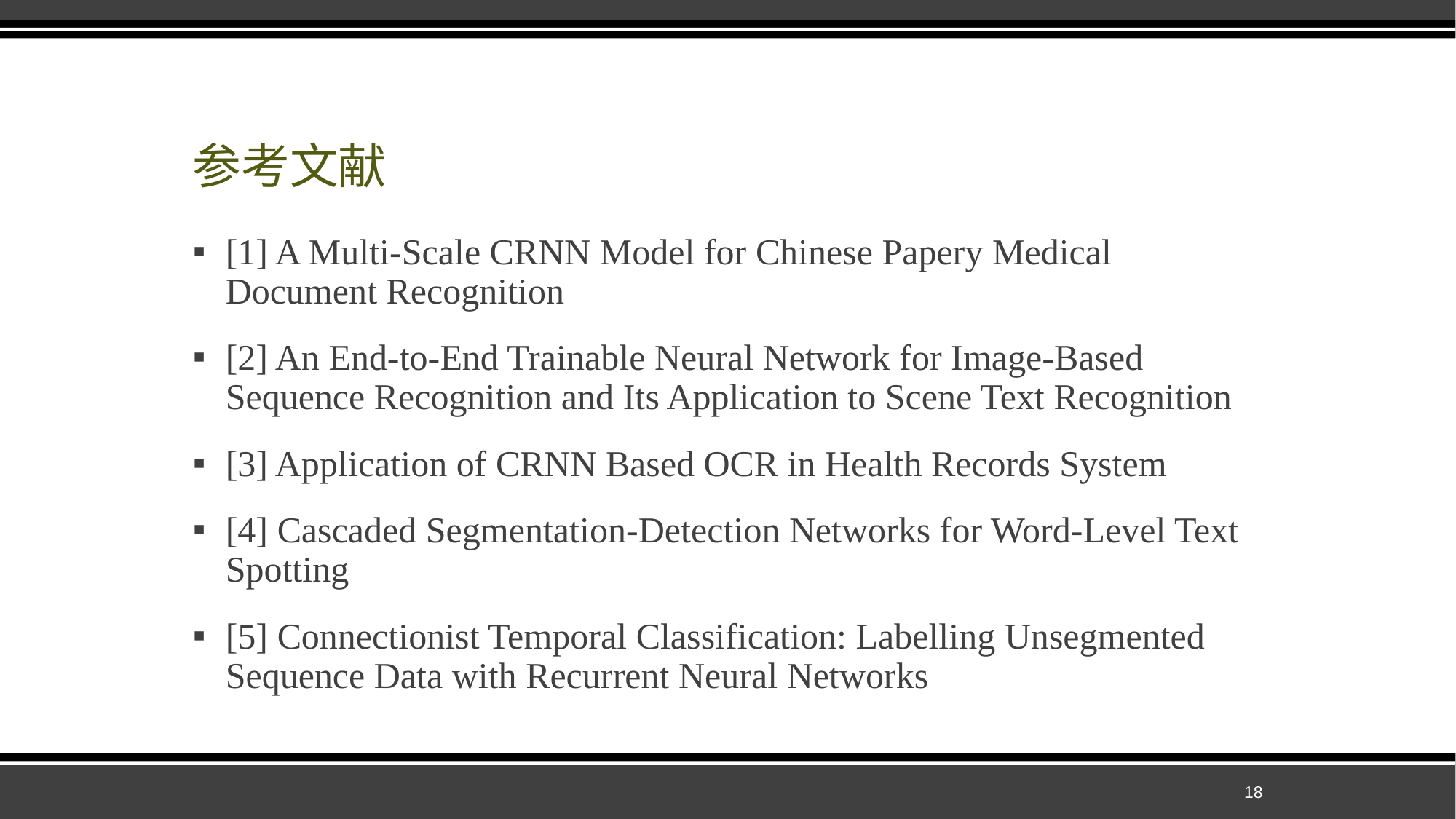

# 参考文献
[1] A Multi-Scale CRNN Model for Chinese Papery Medical Document Recognition
[2] An End-to-End Trainable Neural Network for Image-Based Sequence Recognition and Its Application to Scene Text Recognition
[3] Application of CRNN Based OCR in Health Records System
[4] Cascaded Segmentation-Detection Networks for Word-Level Text Spotting
[5] Connectionist Temporal Classification: Labelling Unsegmented Sequence Data with Recurrent Neural Networks
18